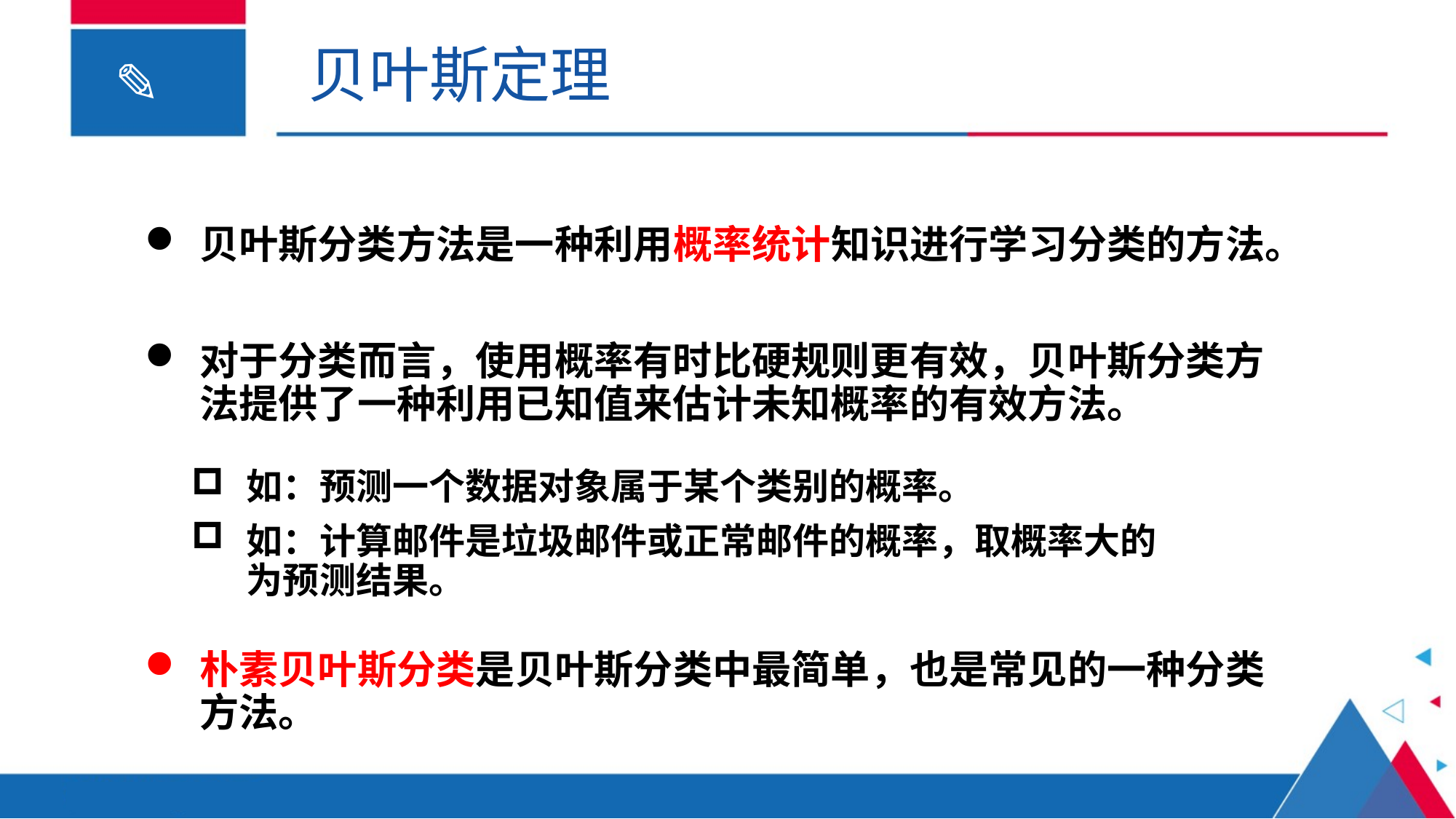

贝叶斯定理
贝叶斯分类方法是一种利用概率统计知识进行学习分类的方法。
对于分类而言，使用概率有时比硬规则更有效，贝叶斯分类方法提供了一种利用已知值来估计未知概率的有效方法。
如：预测一个数据对象属于某个类别的概率。
如：计算邮件是垃圾邮件或正常邮件的概率，取概率大的为预测结果。
朴素贝叶斯分类是贝叶斯分类中最简单，也是常见的一种分类方法。